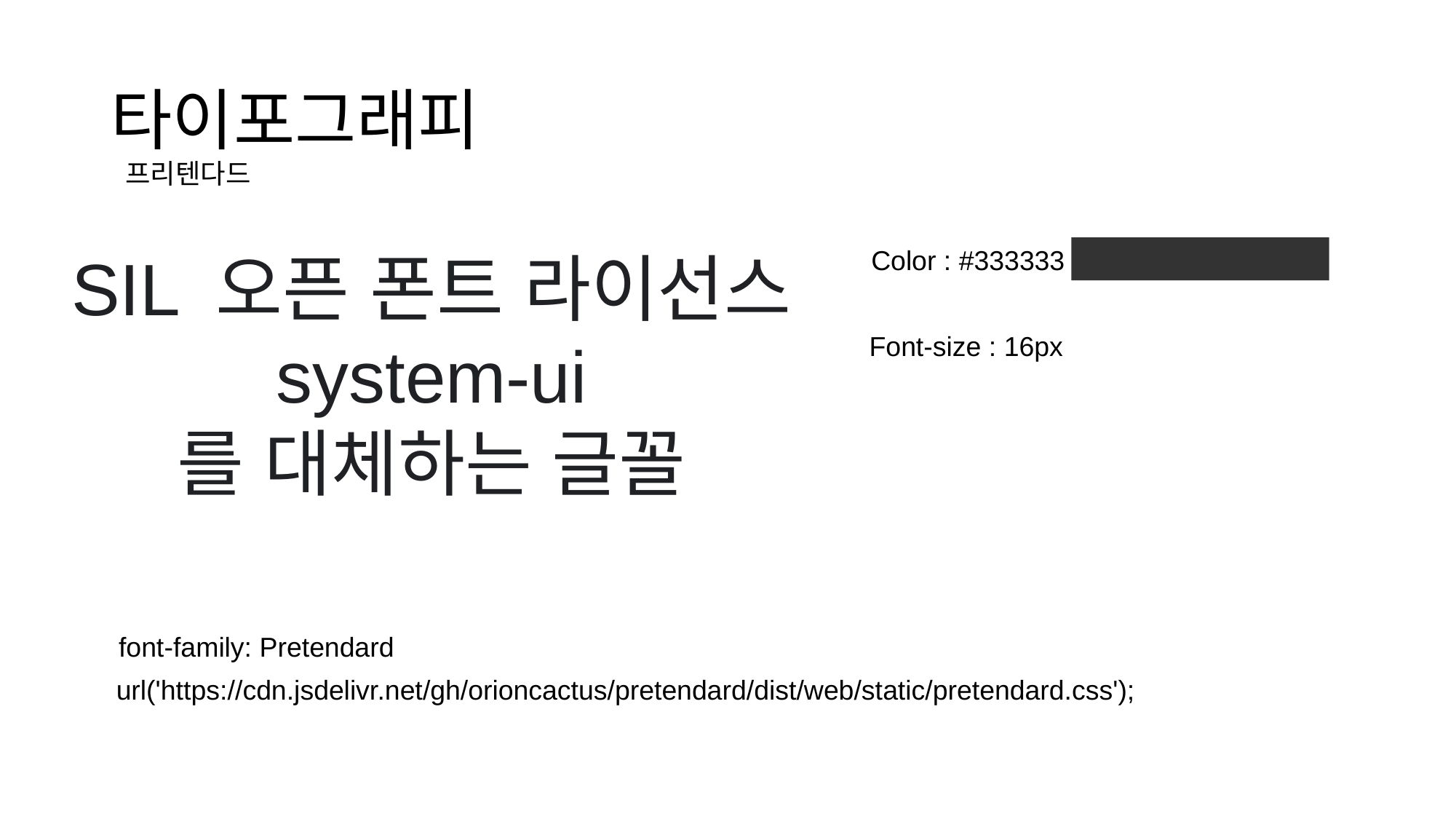

# 타이포그래피
프리텐다드
SIL 오픈 폰트 라이선스
system-ui
를 대체하는 글꼴
Color : #333333

Font-size : 16px
font-family: Pretendard
url('https://cdn.jsdelivr.net/gh/orioncactus/pretendard/dist/web/static/pretendard.css');